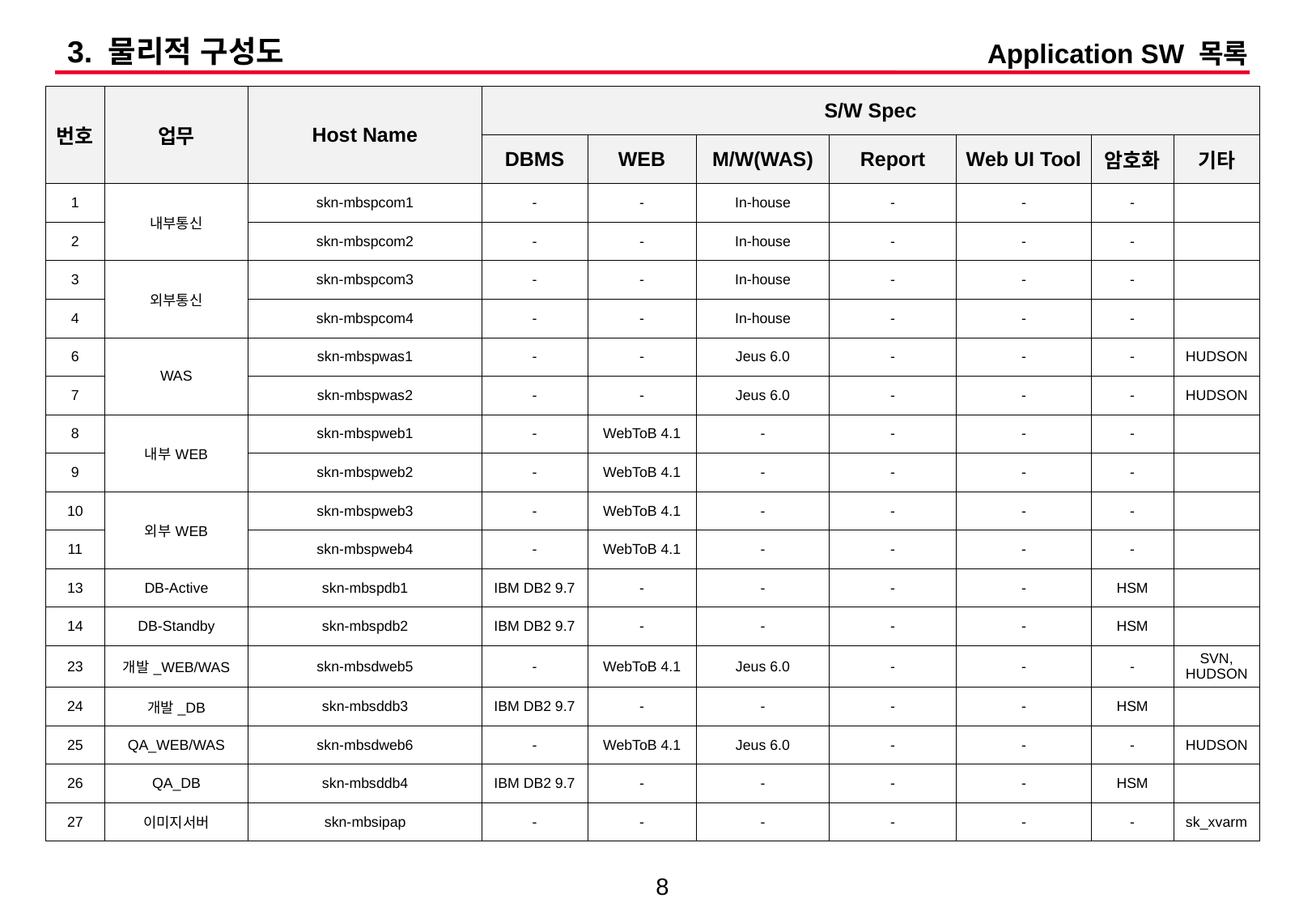

3. 물리적 구성도
Application SW 목록
| 번호 | 업무 | Host Name | S/W Spec |  |  |  |  |  |  |
| --- | --- | --- | --- | --- | --- | --- | --- | --- | --- |
|  |  |  | DBMS | WEB | M/W(WAS) | Report | Web UI Tool | 암호화 | 기타 |
| 1 | 내부통신 | skn-mbspcom1 | - | - | In-house | - | - | - |  |
| 2 |  | skn-mbspcom2 | - | - | In-house | - | - | - |  |
| 3 | 외부통신 | skn-mbspcom3 | - | - | In-house | - | - | - |  |
| 4 |  | skn-mbspcom4 | - | - | In-house | - | - | - |  |
| 6 | WAS | skn-mbspwas1 | - | - | Jeus 6.0 | - | - | - | HUDSON |
| 7 |  | skn-mbspwas2 | - | - | Jeus 6.0 | - | - | - | HUDSON |
| 8 | 내부WEB | skn-mbspweb1 | - | WebToB 4.1 | - | - | - | - |  |
| 9 |  | skn-mbspweb2 | - | WebToB 4.1 | - | - | - | - |  |
| 10 | 외부WEB | skn-mbspweb3 | - | WebToB 4.1 | - | - | - | - |  |
| 11 |  | skn-mbspweb4 | - | WebToB 4.1 | - | - | - | - |  |
| 13 | DB-Active | skn-mbspdb1 | IBM DB2 9.7 | - | - | - | - | HSM |  |
| 14 | DB-Standby | skn-mbspdb2 | IBM DB2 9.7 | - | - | - | - | HSM |  |
| 23 | 개발\_WEB/WAS | skn-mbsdweb5 | - | WebToB 4.1 | Jeus 6.0 | - | - | - | SVN, HUDSON |
| 24 | 개발\_DB | skn-mbsddb3 | IBM DB2 9.7 | - | - | - | - | HSM |  |
| 25 | QA\_WEB/WAS | skn-mbsdweb6 | - | WebToB 4.1 | Jeus 6.0 | - | - | - | HUDSON |
| 26 | QA\_DB | skn-mbsddb4 | IBM DB2 9.7 | - | - | - | - | HSM |  |
| 27 | 이미지서버 | skn-mbsipap | - | - | - | - | - | - | sk\_xvarm |